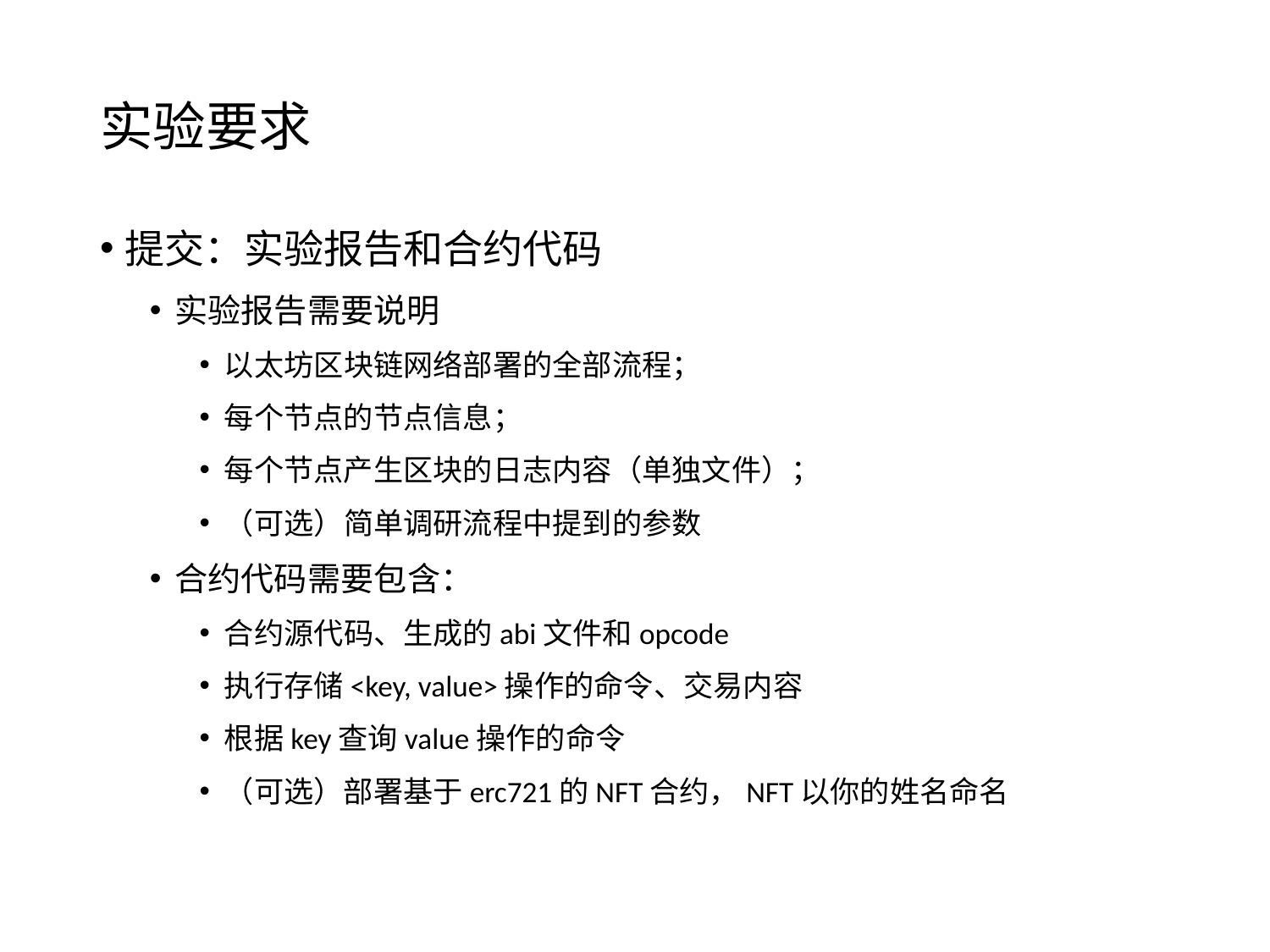

# 实验要求
提交：实验报告和合约代码
实验报告需要说明
以太坊区块链网络部署的全部流程；
每个节点的节点信息；
每个节点产生区块的日志内容（单独文件）；
（可选）简单调研流程中提到的参数
合约代码需要包含：
合约源代码、生成的abi文件和opcode
执行存储<key, value>操作的命令、交易内容
根据key查询value操作的命令
（可选）部署基于erc721的NFT合约，NFT以你的姓名命名
45